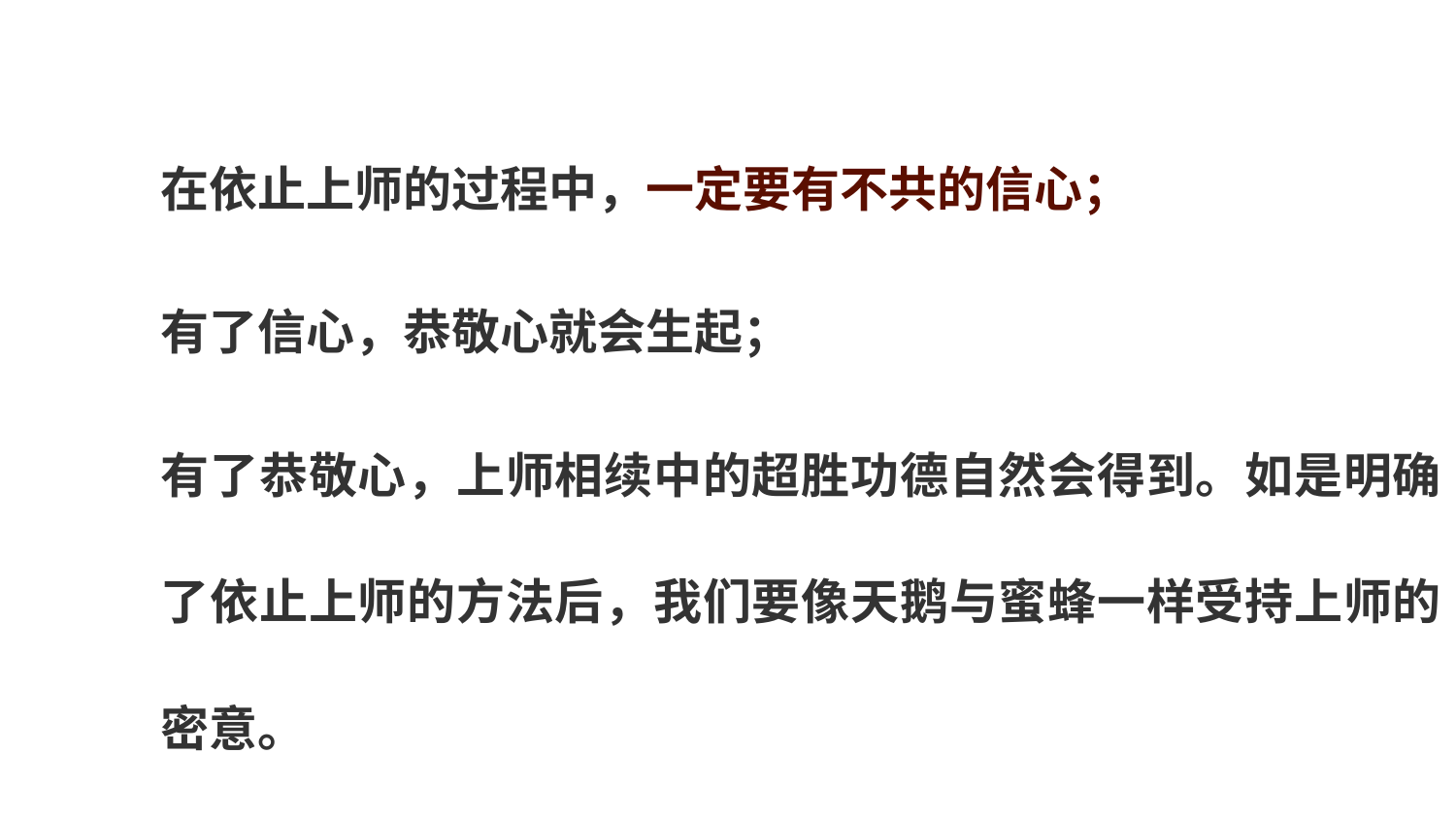

在依止上师的过程中，一定要有不共的信心；
有了信心，恭敬心就会生起；
有了恭敬心，上师相续中的超胜功德自然会得到。如是明确了依止上师的方法后，我们要像天鹅与蜜蜂一样受持上师的密意。